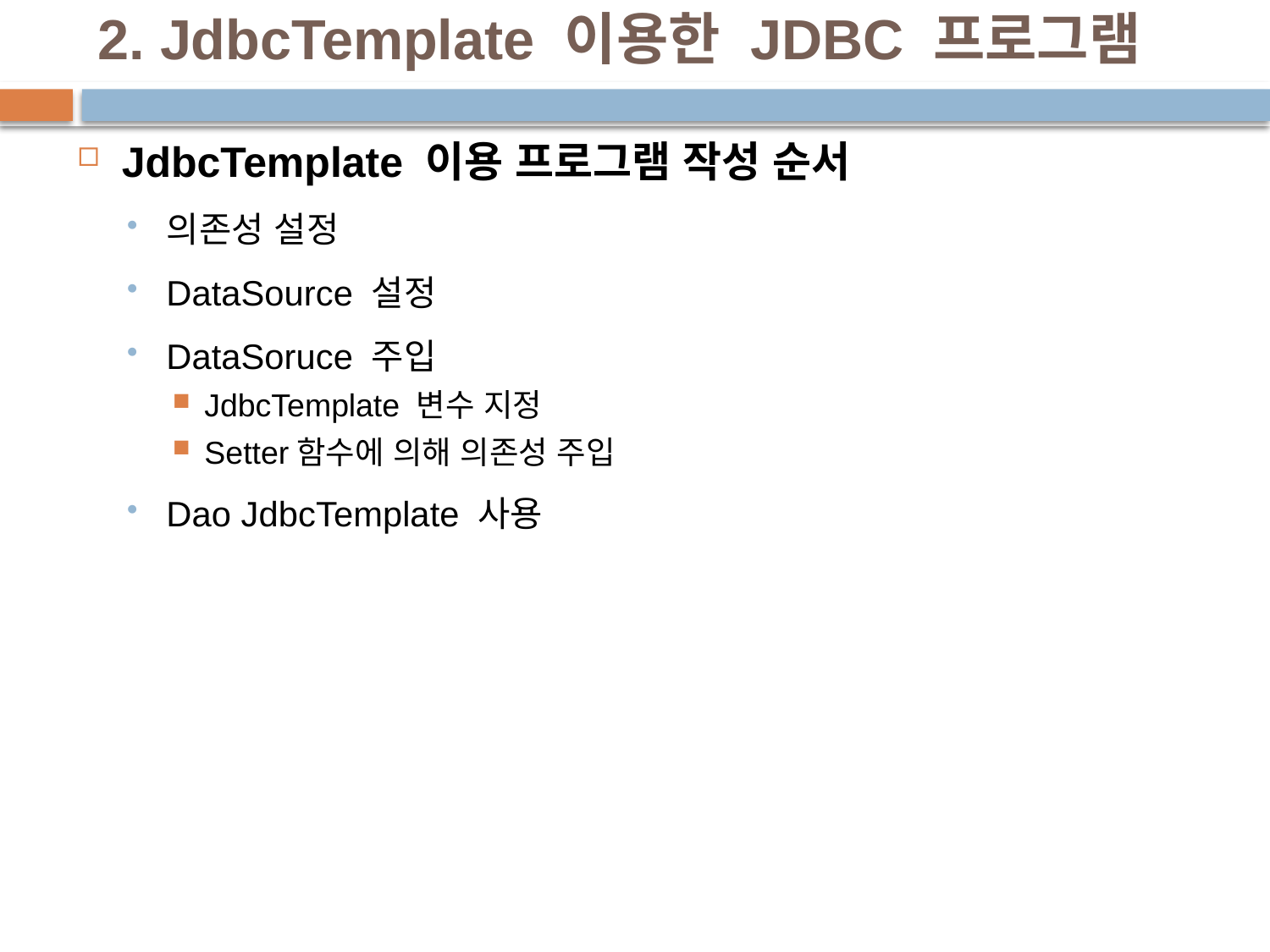

# 2. JdbcTemplate 이용한 JDBC 프로그램
JdbcTemplate 이용 프로그램 작성 순서
의존성 설정
DataSource 설정
DataSoruce 주입
JdbcTemplate 변수 지정
Setter함수에 의해 의존성 주입
Dao JdbcTemplate 사용